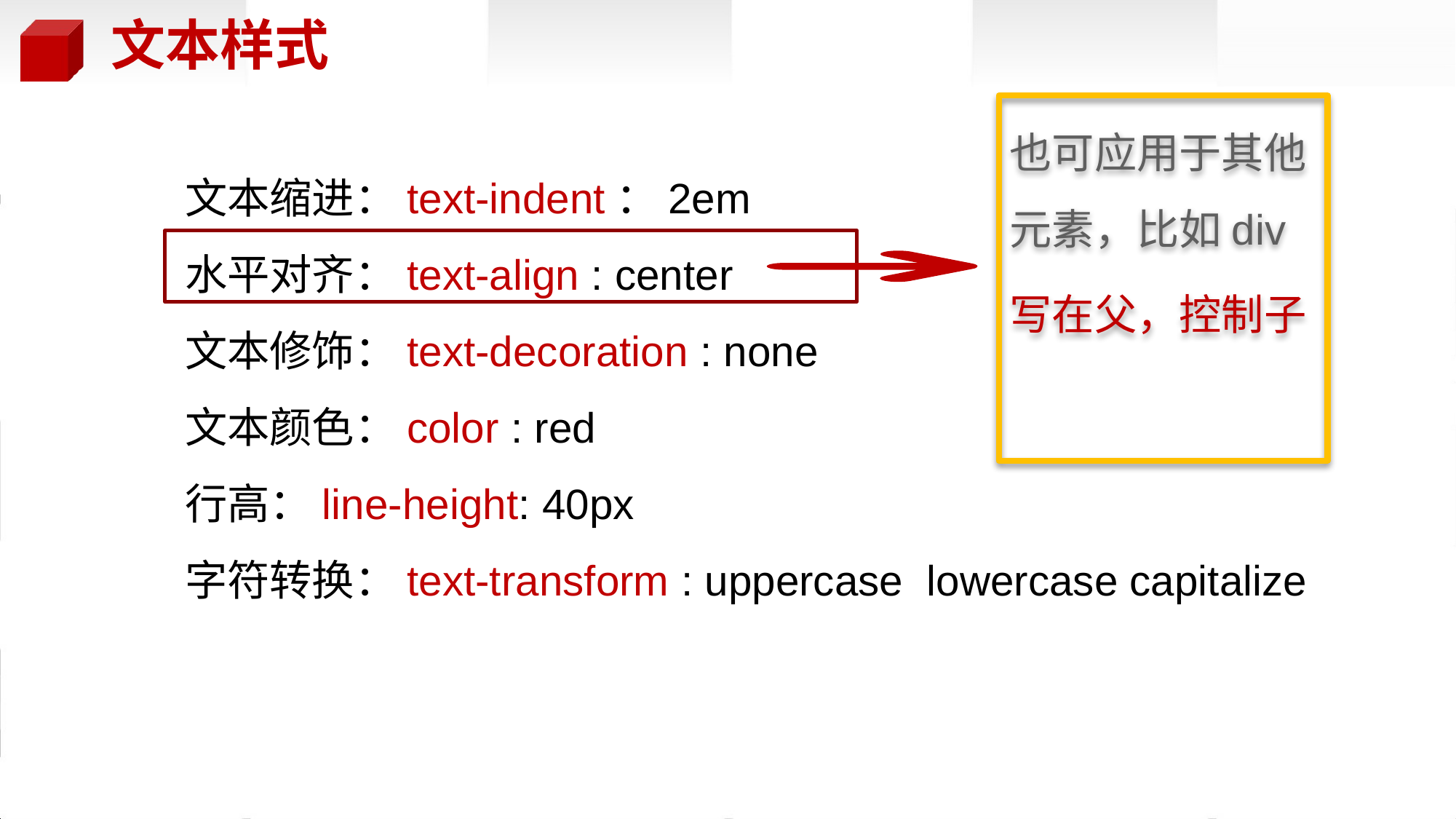

文本样式
也可应用于其他元素，比如div
写在父，控制子

文本缩进：text-indent：2em
水平对齐：text-align : center
文本修饰：text-decoration : none
文本颜色：color : red
行高：line-height: 40px
字符转换：text-transform : uppercase  lowercase capitalize